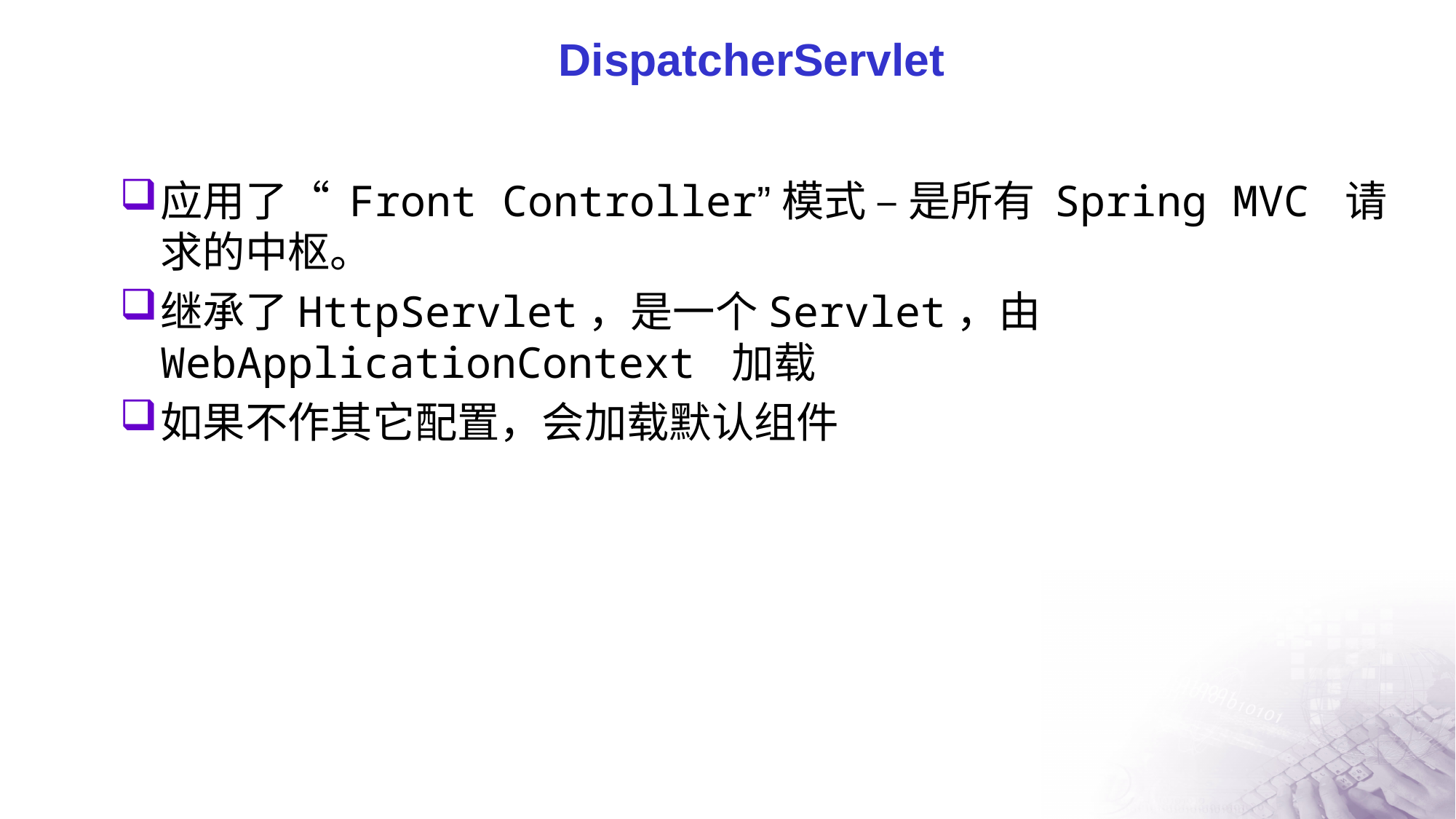

# DispatcherServlet
应用了“ Front Controller”模式 – 是所有 Spring MVC 请求的中枢。
继承了HttpServlet，是一个Servlet，由WebApplicationContext 加载
如果不作其它配置，会加载默认组件